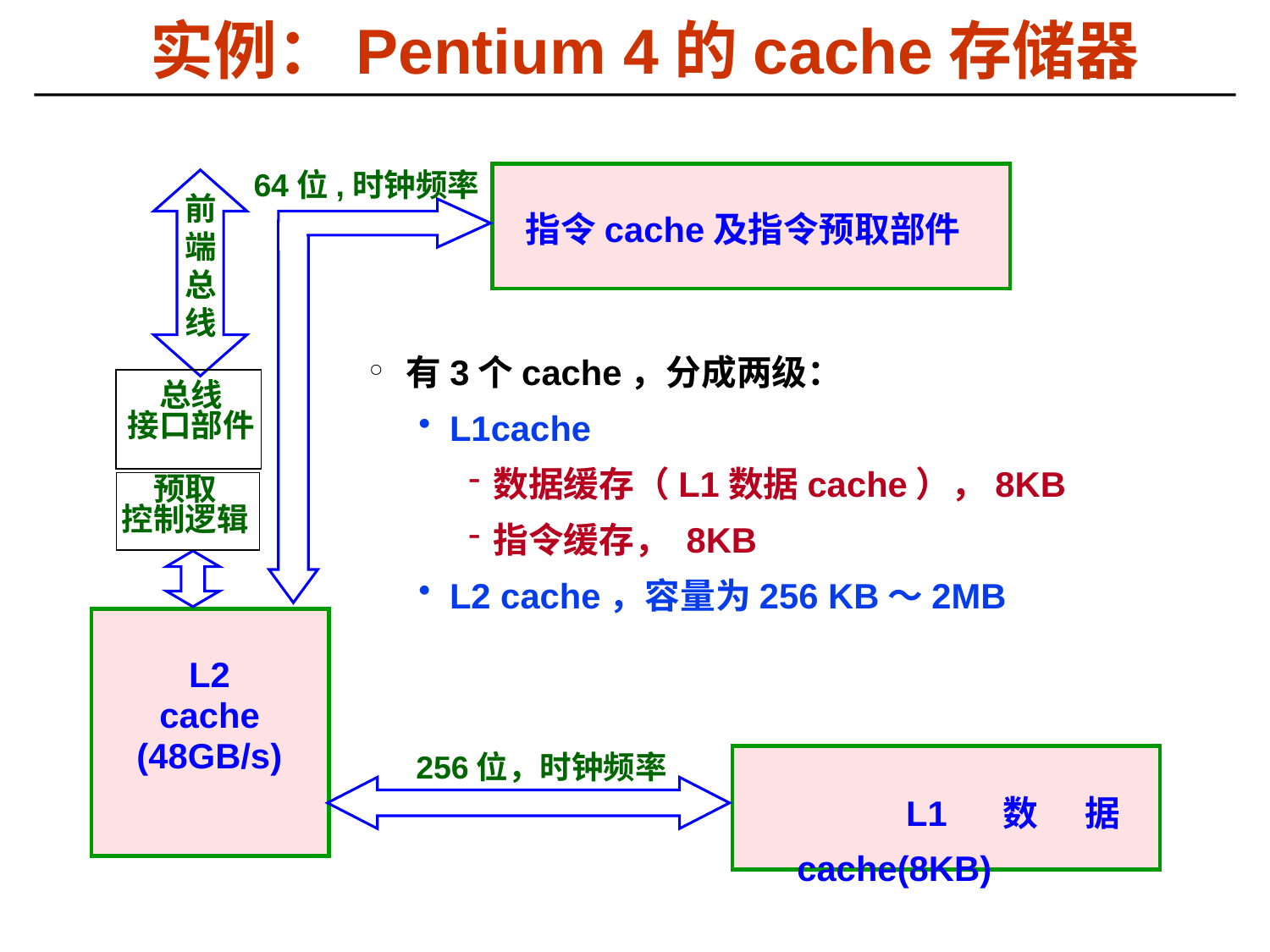

实例：Pentium 4的cache存储器
64位,时钟频率

前端总线
指令cache及指令预取部件

有3个cache，分成两级：
L1cache
数据缓存（L1数据cache），8KB
指令缓存， 8KB
L2 cache，容量为256 KB～2MB

总线
接口部件
预取
控制逻辑

L2
cache
(48GB/s)
256位，时钟频率

  L1数据cache(8KB)